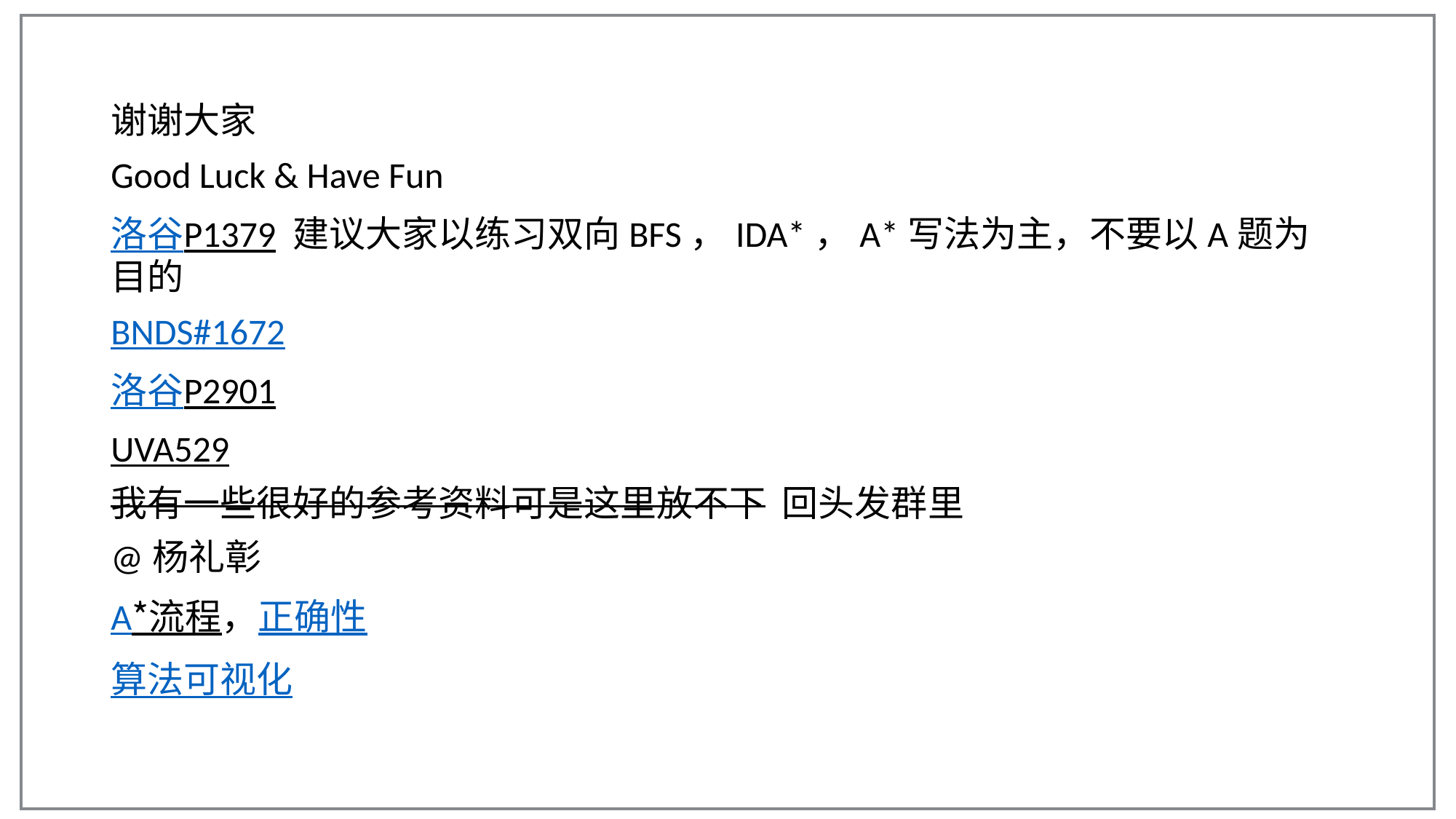

谢谢大家
Good Luck & Have Fun
洛谷P1379 建议大家以练习双向BFS，IDA*，A*写法为主，不要以A题为目的
BNDS#1672
洛谷P2901
UVA529
我有一些很好的参考资料可是这里放不下  回头发群里
@杨礼彰
A*流程，正确性
算法可视化